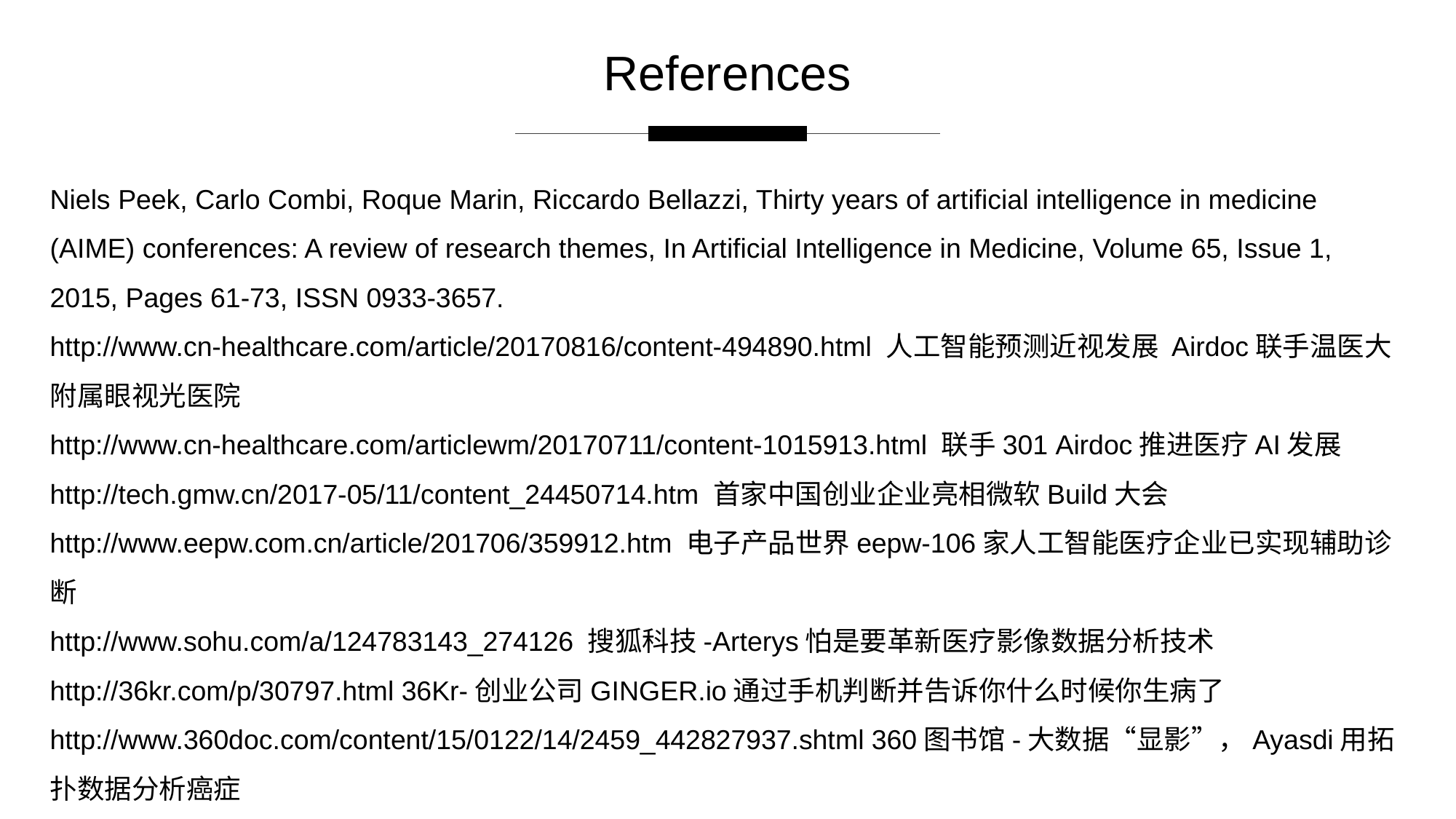

References
Niels Peek, Carlo Combi, Roque Marin, Riccardo Bellazzi, Thirty years of artificial intelligence in medicine (AIME) conferences: A review of research themes, In Artificial Intelligence in Medicine, Volume 65, Issue 1, 2015, Pages 61-73, ISSN 0933-3657.
http://www.cn-healthcare.com/article/20170816/content-494890.html 人工智能预测近视发展 Airdoc联手温医大附属眼视光医院
http://www.cn-healthcare.com/articlewm/20170711/content-1015913.html 联手301 Airdoc推进医疗AI发展
http://tech.gmw.cn/2017-05/11/content_24450714.htm 首家中国创业企业亮相微软Build大会
http://www.eepw.com.cn/article/201706/359912.htm 电子产品世界eepw-106家人工智能医疗企业已实现辅助诊断
http://www.sohu.com/a/124783143_274126 搜狐科技-Arterys怕是要革新医疗影像数据分析技术
http://36kr.com/p/30797.html 36Kr-创业公司GINGER.io通过手机判断并告诉你什么时候你生病了
http://www.360doc.com/content/15/0122/14/2459_442827937.shtml 360图书馆-大数据“显影”，Ayasdi用拓扑数据分析癌症